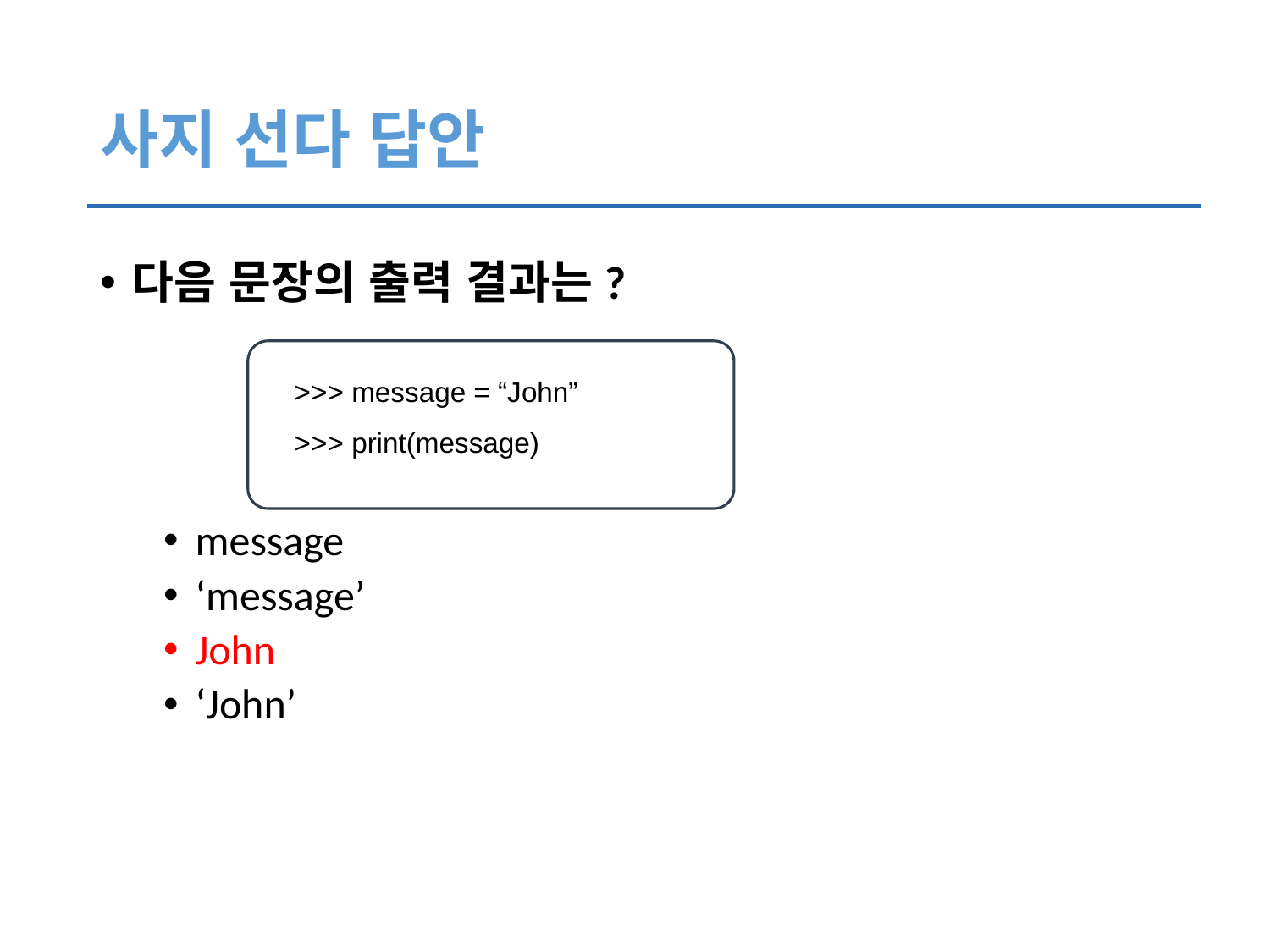

# 사지 선다 답안
다음 문장의 출력 결과는?

message
‘message’
John
‘John’

>>> message = “John”
>>> print(message)